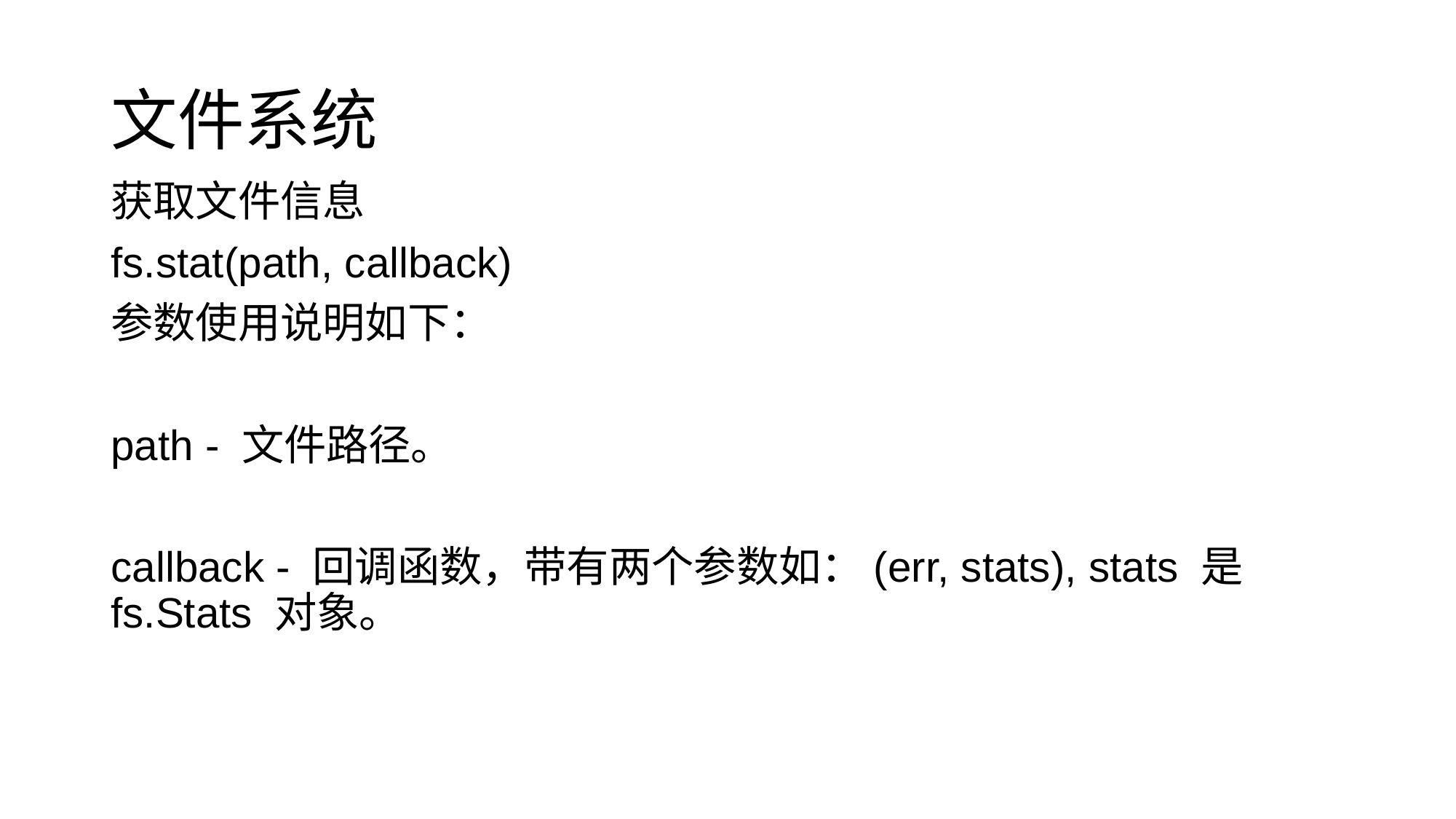

# 文件系统
获取文件信息
fs.stat(path, callback)
参数使用说明如下：

path - 文件路径。

callback - 回调函数，带有两个参数如：(err, stats), stats 是 fs.Stats 对象。